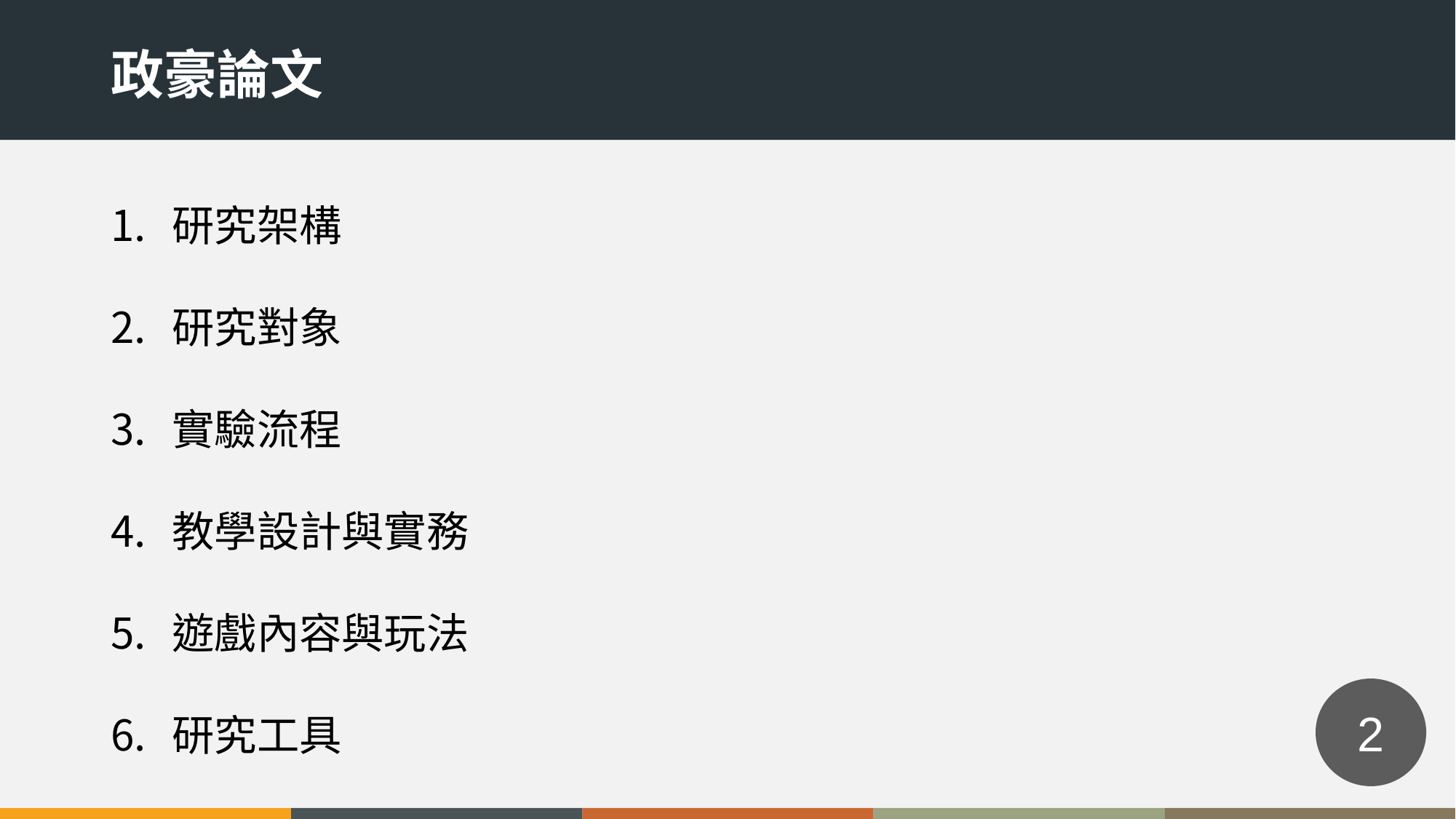

政豪論文
研究架構
研究對象
實驗流程
教學設計與實務
遊戲內容與玩法
研究工具

2